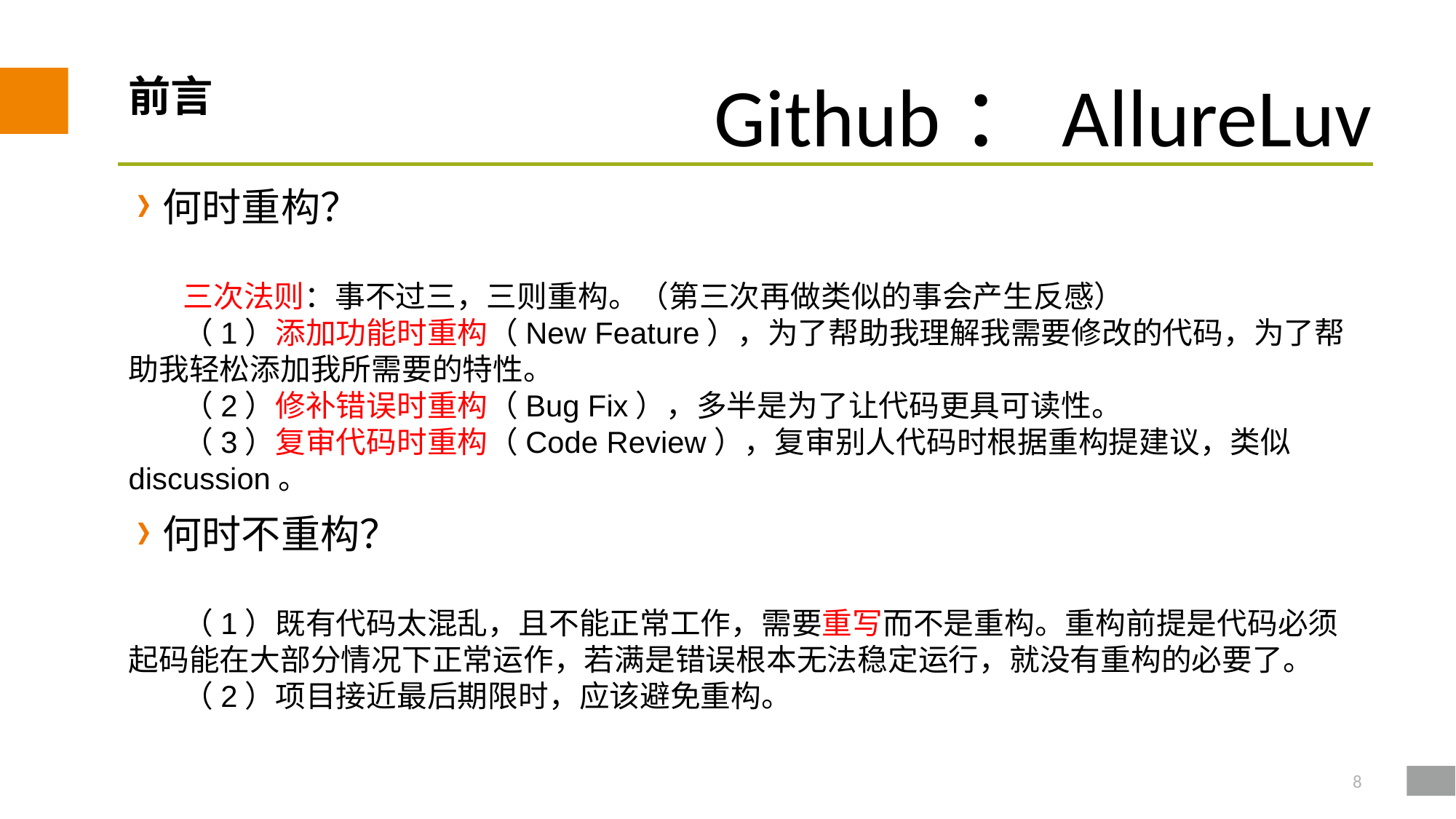

# 前言
何时重构？

三次法则：事不过三，三则重构。（第三次再做类似的事会产生反感）
（1）添加功能时重构（New Feature），为了帮助我理解我需要修改的代码，为了帮助我轻松添加我所需要的特性。
（2）修补错误时重构（Bug Fix），多半是为了让代码更具可读性。
（3）复审代码时重构（Code Review），复审别人代码时根据重构提建议，类似discussion。

何时不重构？

（1）既有代码太混乱，且不能正常工作，需要重写而不是重构。重构前提是代码必须起码能在大部分情况下正常运作，若满是错误根本无法稳定运行，就没有重构的必要了。
（2）项目接近最后期限时，应该避免重构。
8